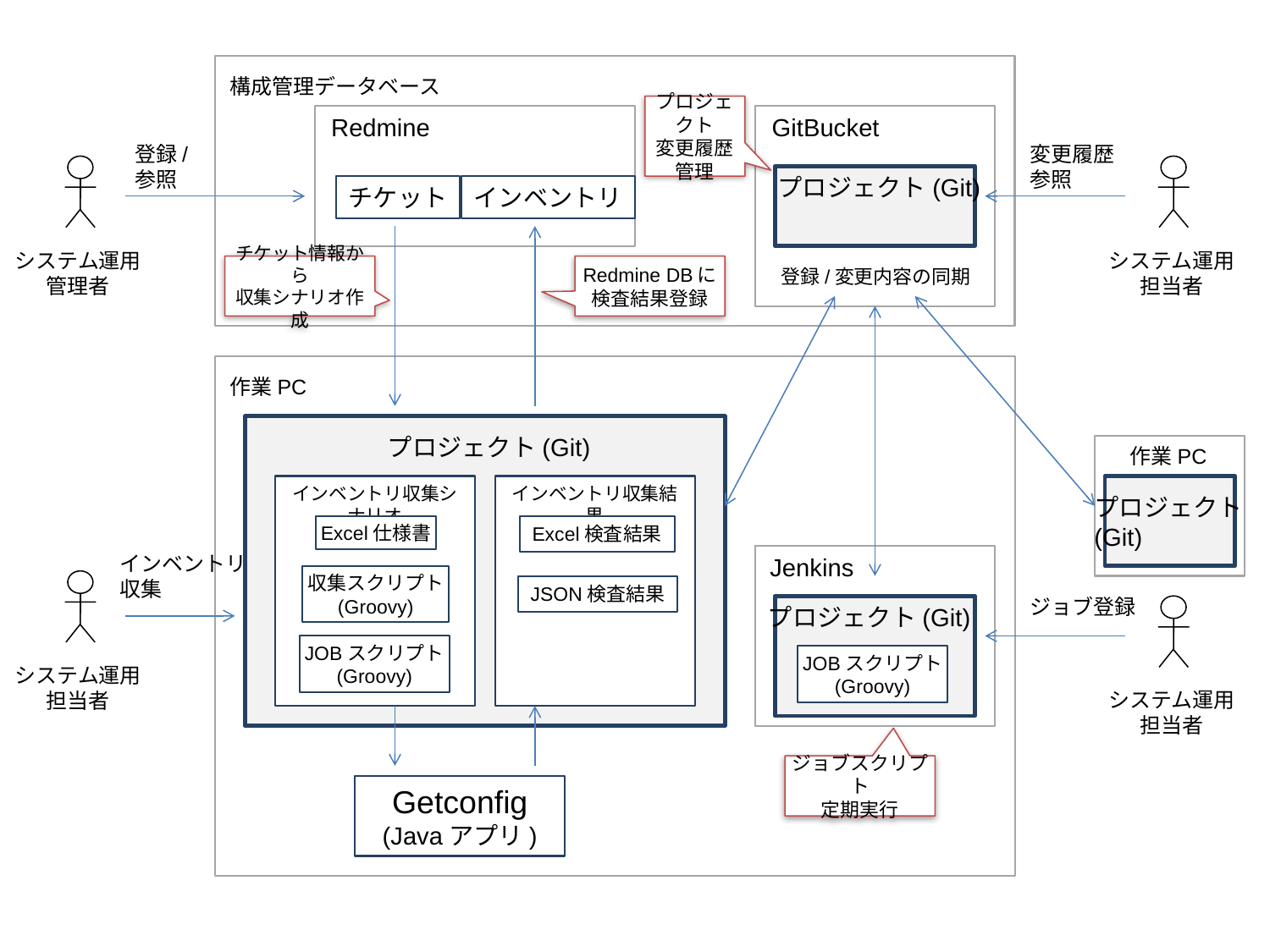

構成管理データベース
プロジェクト
変更履歴
管理

Redmine

GitBucket
登録/
参照
変更履歴
参照

プロジェクト(Git)
チケット
インベントリ

システム運用
管理者
システム運用
担当者
登録/変更内容の同期
チケット情報から
収集シナリオ作成
Redmine DBに
検査結果登録

作業PC

プロジェクト(Git)
作業PC

インベントリ収集シナリオ
インベントリ収集結果

プロジェクト
(Git)
Excel仕様書
Excel検査結果
インベントリ
収集

Jenkins

収集スクリプト
(Groovy)

JSON検査結果
ジョブ登録

プロジェクト(Git)

JOBスクリプト
(Groovy)
JOBスクリプト
(Groovy)

システム運用
担当者
システム運用
担当者
ジョブスクリプト
定期実行
Getconfig
(Javaアプリ)